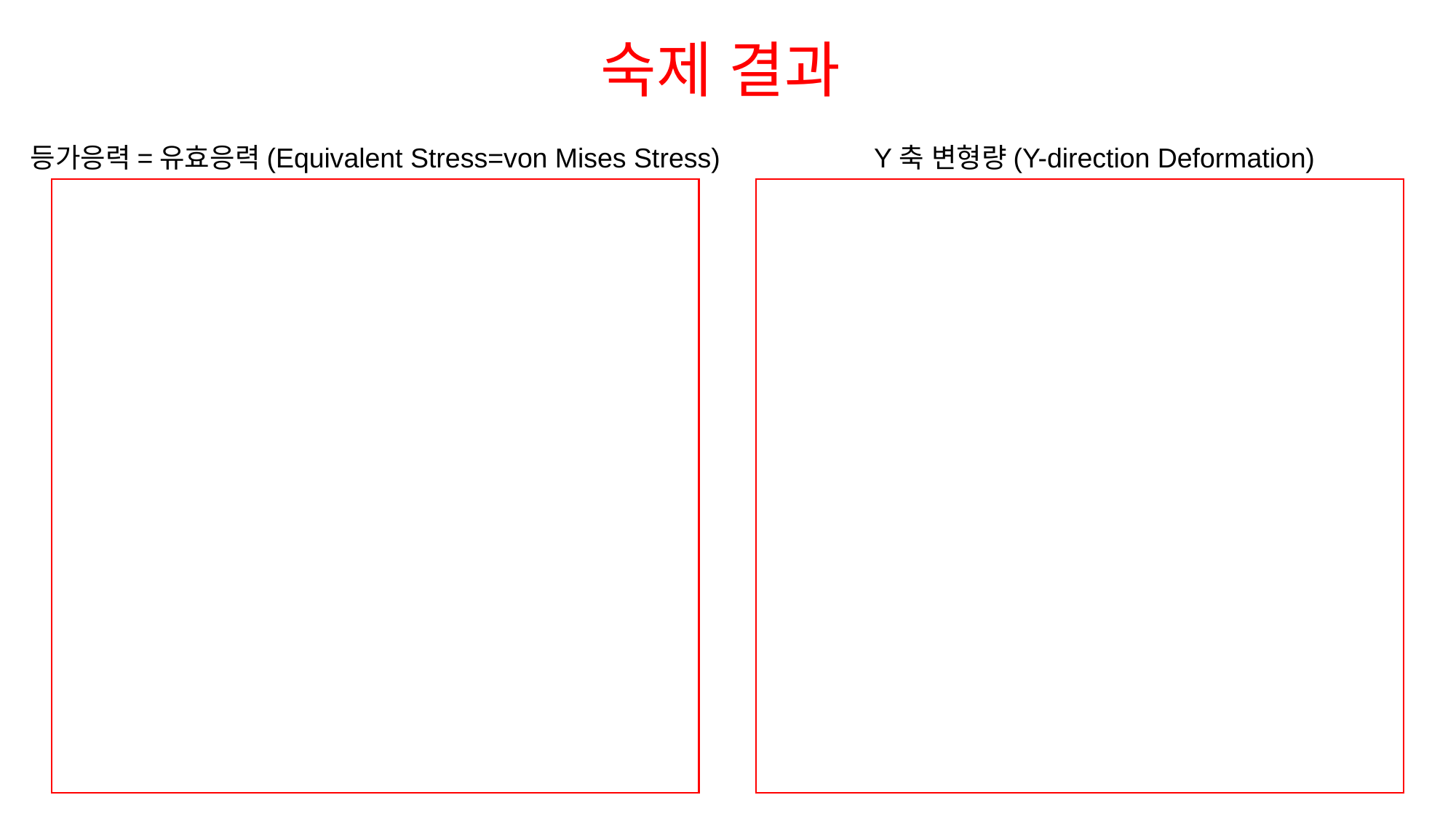

숙제 결과
등가응력=유효응력(Equivalent Stress=von Mises Stress)
Y축 변형량(Y-direction Deformation)